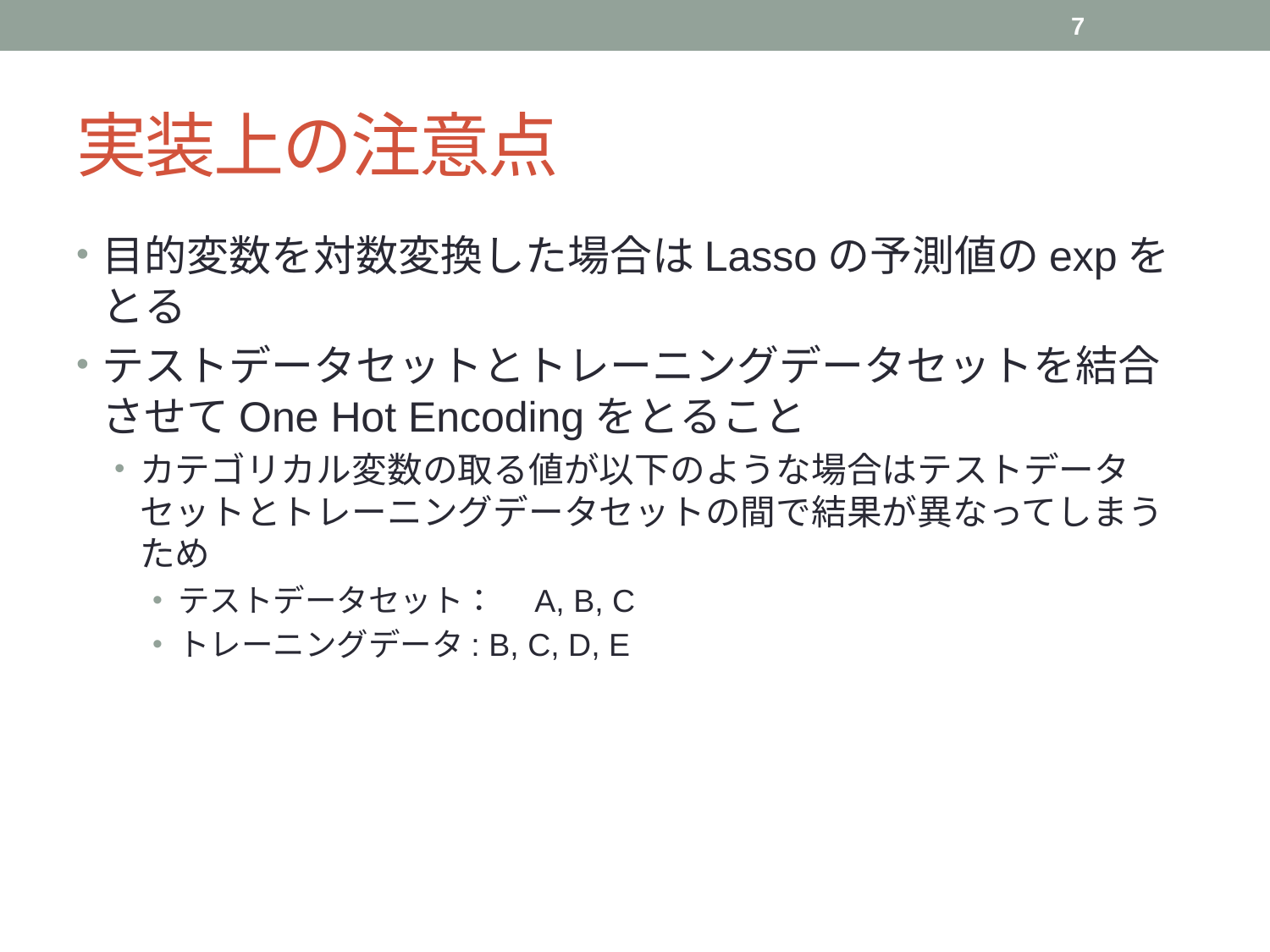

7
# 実装上の注意点
目的変数を対数変換した場合はLassoの予測値のexpをとる
テストデータセットとトレーニングデータセットを結合させてOne Hot Encodingをとること
カテゴリカル変数の取る値が以下のような場合はテストデータセットとトレーニングデータセットの間で結果が異なってしまうため
テストデータセット：　A, B, C
トレーニングデータ: B, C, D, E